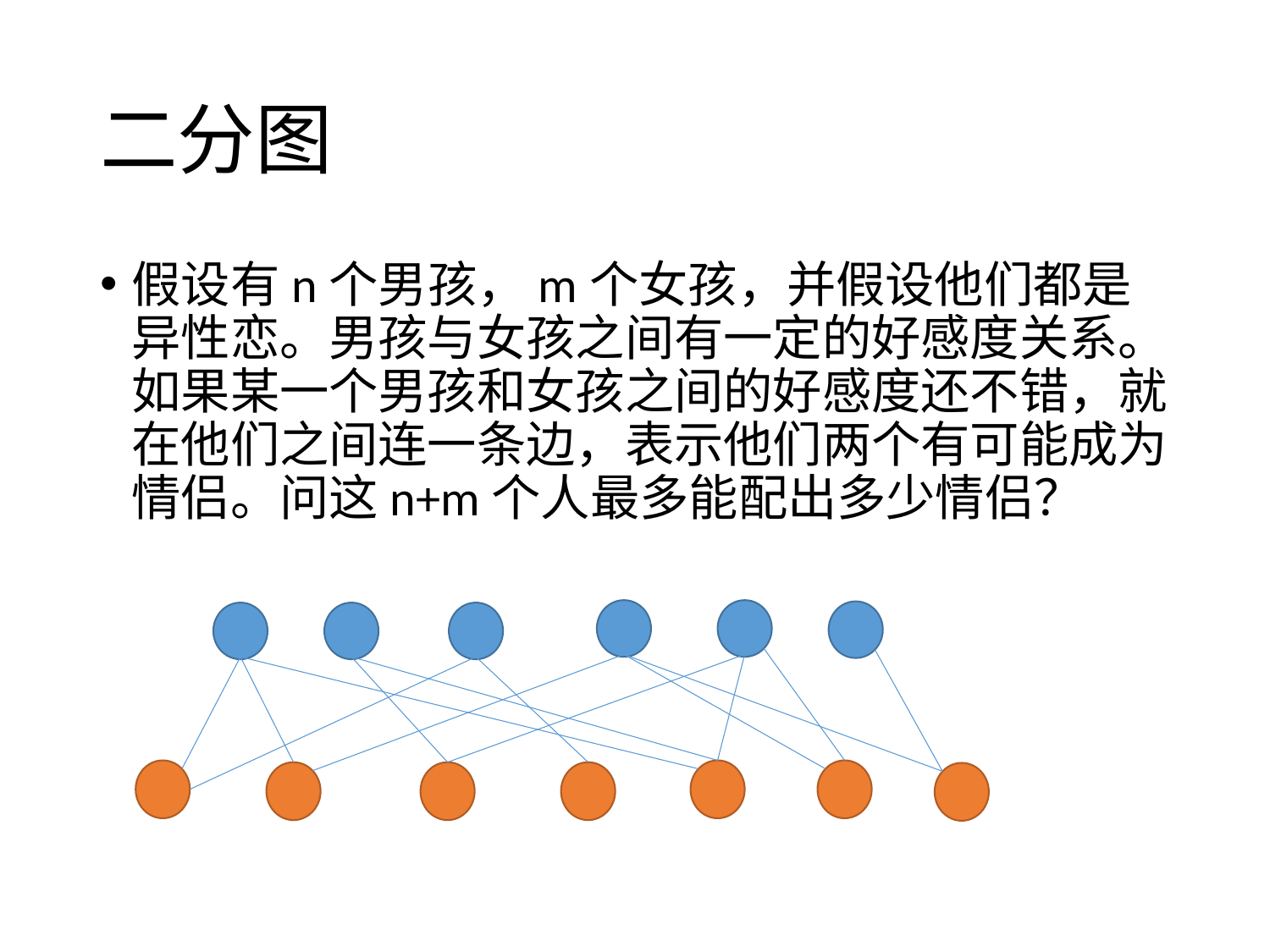

# 二分图
假设有n个男孩，m个女孩，并假设他们都是异性恋。男孩与女孩之间有一定的好感度关系。如果某一个男孩和女孩之间的好感度还不错，就在他们之间连一条边，表示他们两个有可能成为情侣。问这n+m个人最多能配出多少情侣？